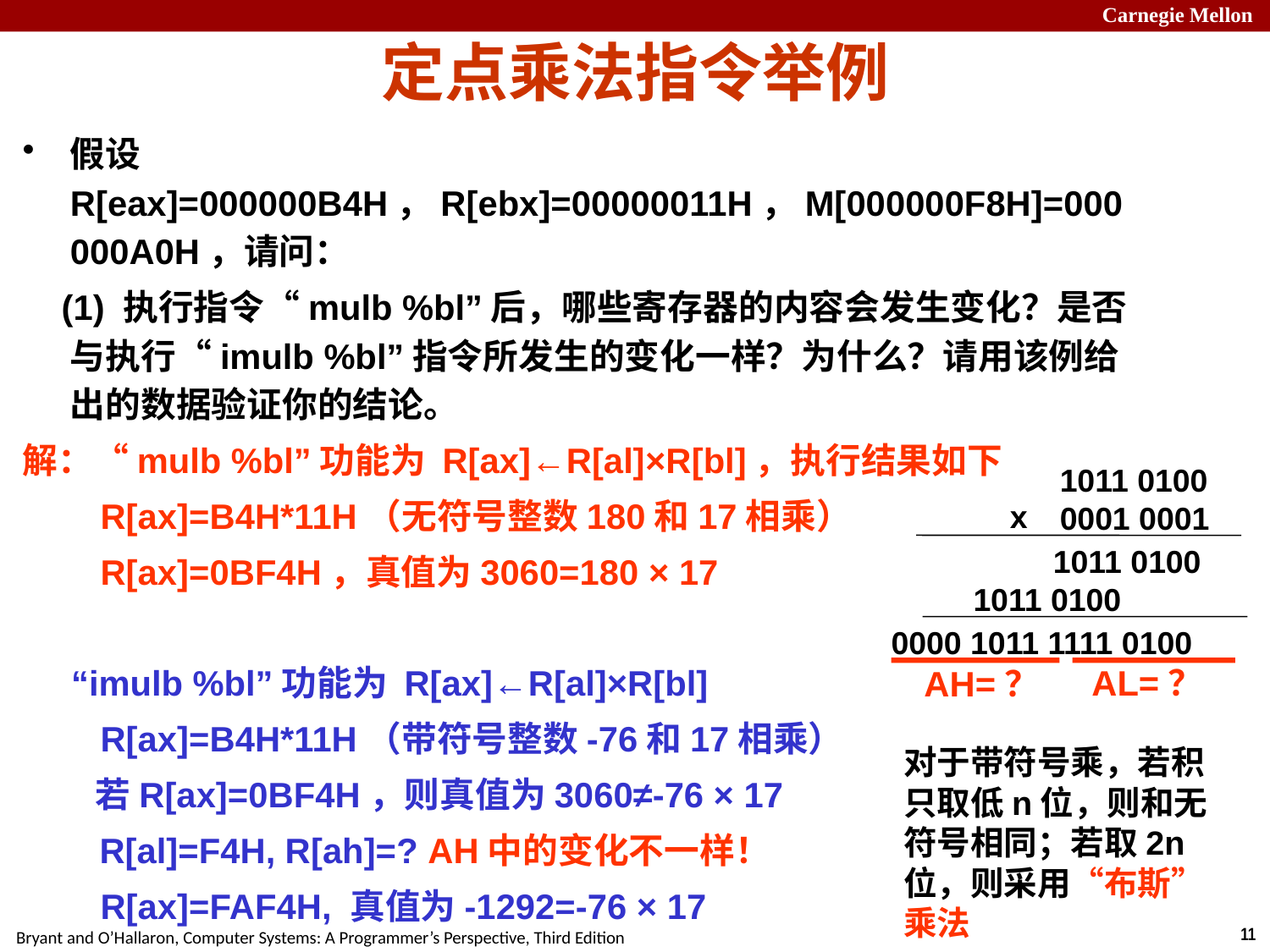

定点乘法指令举例
假设R[eax]=000000B4H，R[ebx]=00000011H，M[000000F8H]=000000A0H，请问：
    (1) 执行指令“mulb %bl”后，哪些寄存器的内容会发生变化？是否与执行“imulb %bl”指令所发生的变化一样？为什么？请用该例给出的数据验证你的结论。
解：“mulb %bl”功能为 R[ax]←R[al]×R[bl]，执行结果如下
        R[ax]=B4H*11H（无符号整数180和17相乘）
        R[ax]=0BF4H，真值为3060=180 × 17

     “imulb %bl”功能为 R[ax]←R[al]×R[bl]
        R[ax]=B4H*11H（带符号整数-76和17相乘）
        若R[ax]=0BF4H，则真值为3060≠-76 × 17
	   R[al]=F4H, R[ah]=? AH中的变化不一样！
        R[ax]=FAF4H, 真值为-1292=-76 × 17
1011 0100
0001 0001
x

              1011 0100
     1011 0100
0000 1011 1111 0100

AL=？

AH=？

对于带符号乘，若积只取低n位，则和无符号相同；若取2n位，则采用“布斯”乘法